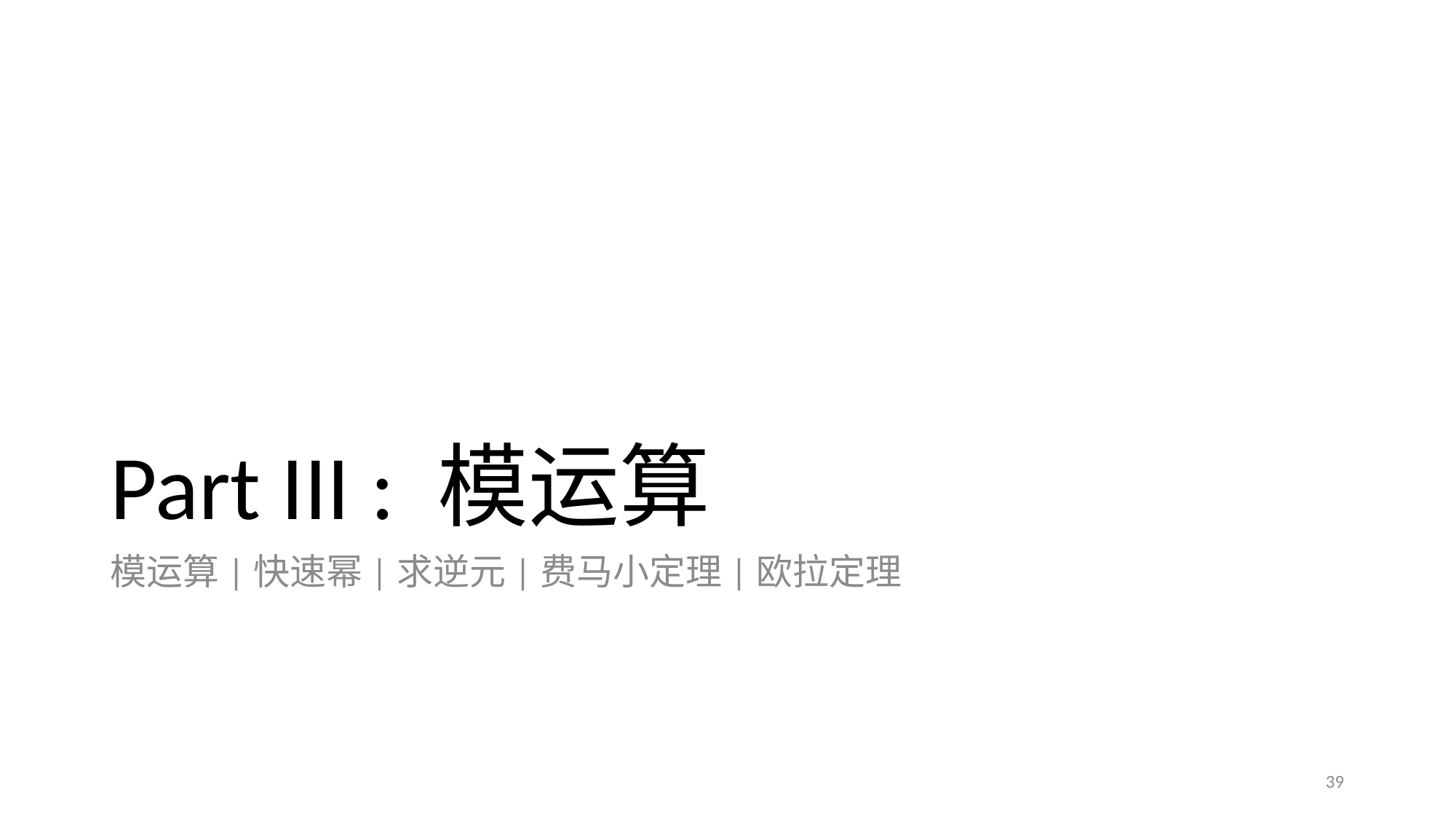

# Part III : 模运算
模运算|快速幂|求逆元|费马小定理|欧拉定理
39